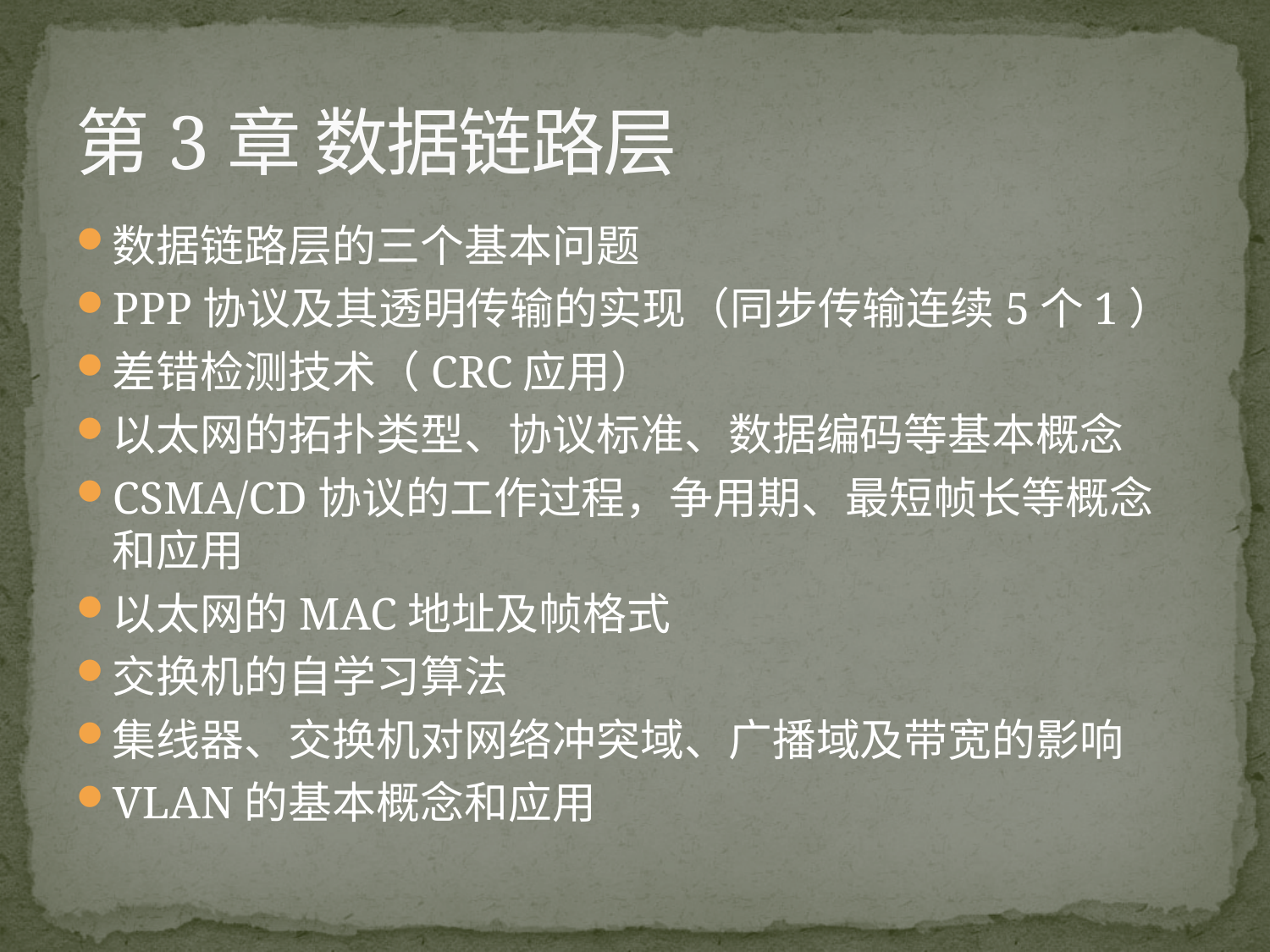

# 第3章 数据链路层
数据链路层的三个基本问题
PPP协议及其透明传输的实现（同步传输连续5个1）
差错检测技术（CRC应用）
以太网的拓扑类型、协议标准、数据编码等基本概念
CSMA/CD协议的工作过程，争用期、最短帧长等概念和应用
以太网的MAC地址及帧格式
交换机的自学习算法
集线器、交换机对网络冲突域、广播域及带宽的影响
VLAN的基本概念和应用